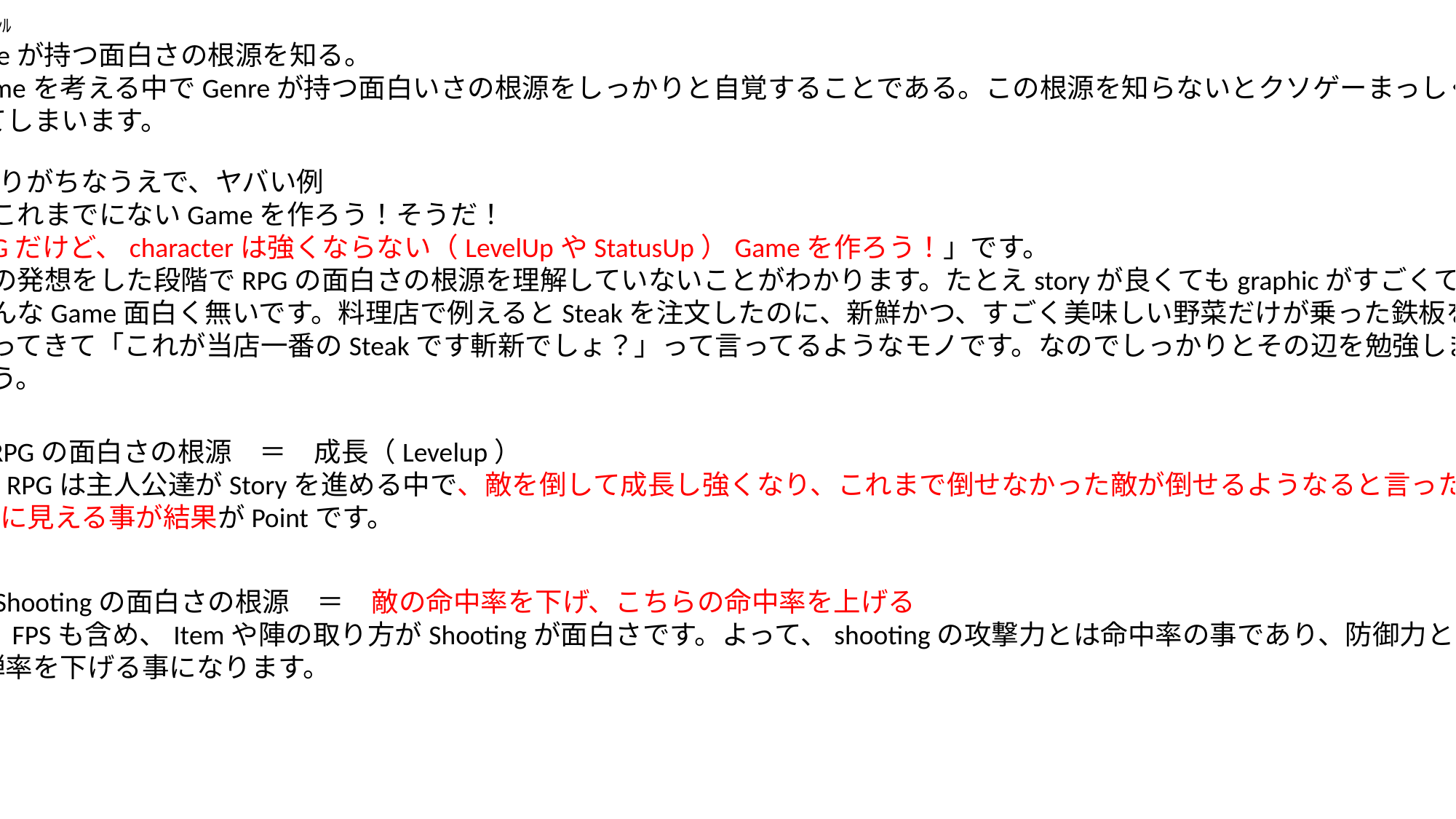

ｼﾞｬﾝﾙ
・Genreが持つ面白さの根源を知る。
　Gameを考える中でGenreが持つ面白いさの根源をしっかりと自覚することである。この根源を知らないとクソゲーまっしぐらに
なってしまいます。
・ありがちなうえで、ヤバい例
「これまでにないGameを作ろう！そうだ！
RPGだけど、characterは強くならない（LevelUpやStatusUp）Gameを作ろう！」です。
この発想をした段階でRPGの面白さの根源を理解していないことがわかります。たとえstoryが良くてもgraphicがすごくても
こんなGame面白く無いです。料理店で例えるとSteakを注文したのに、新鮮かつ、すごく美味しい野菜だけが乗った鉄板を
持ってきて「これが当店一番のSteakです斬新でしょ？」って言ってるようなモノです。なのでしっかりとその辺を勉強しまし
ょう。
・RPGの面白さの根源　＝　成長（Levelup）
　RPGは主人公達がStoryを進める中で、敵を倒して成長し強くなり、これまで倒せなかった敵が倒せるようなると言った
目に見える事が結果がPointです。
・Shootingの面白さの根源　＝　敵の命中率を下げ、こちらの命中率を上げる
　FPSも含め、Itemや陣の取り方がShootingが面白さです。よって、shootingの攻撃力とは命中率の事であり、防御力とは被
弾率を下げる事になります。